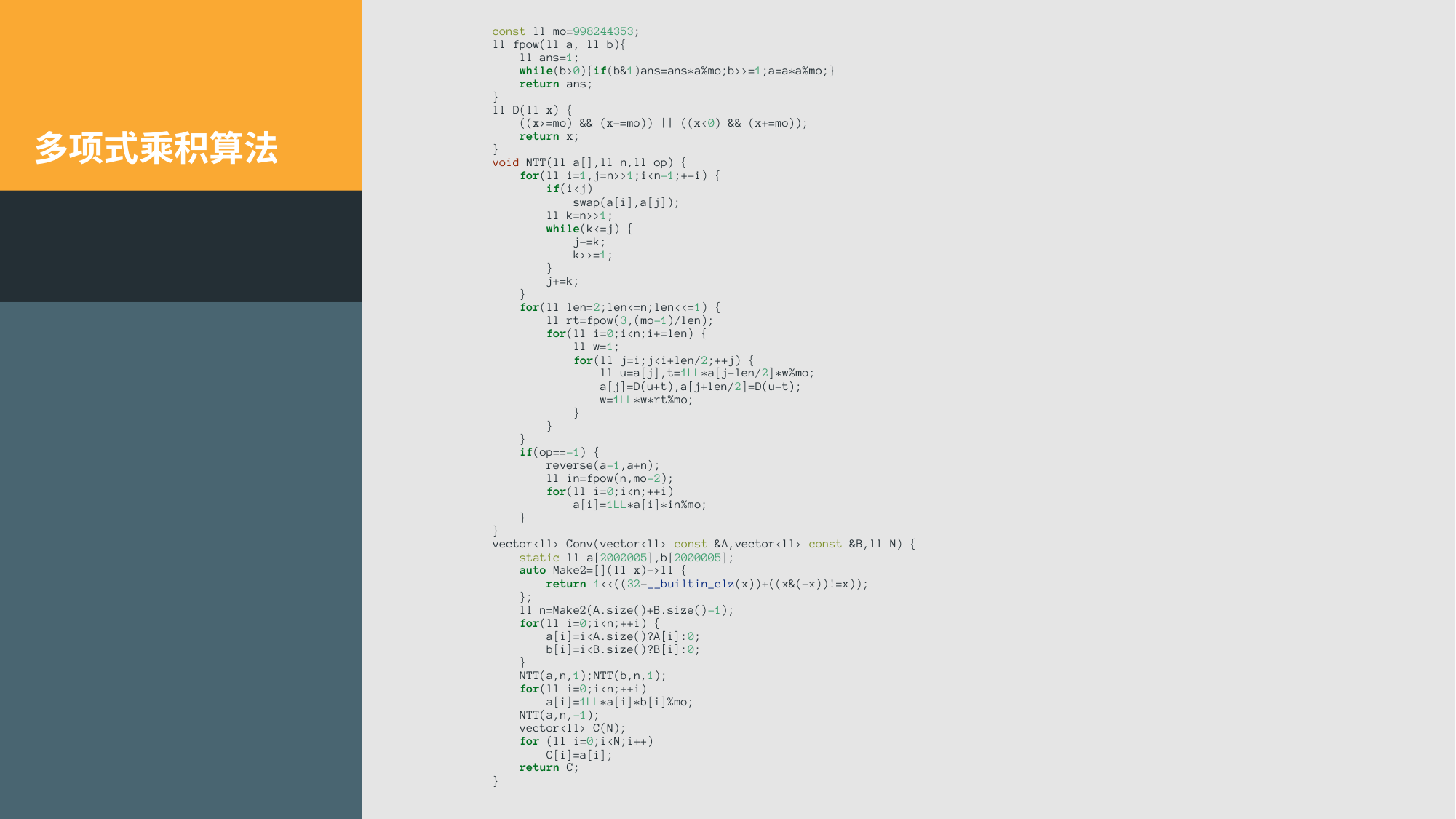

const ll mo=998244353;
ll fpow(ll a, ll b){
    ll ans=1;
    while(b>0){if(b&1)ans=ans*a%mo;b>>=1;a=a*a%mo;}
    return ans;
}
ll D(ll x) {
    ((x>=mo) && (x-=mo)) || ((x<0) && (x+=mo));
    return x;
}
void NTT(ll a[],ll n,ll op) {
    for(ll i=1,j=n>>1;i<n-1;++i) {
        if(i<j)
            swap(a[i],a[j]);
        ll k=n>>1;
        while(k<=j) {
            j-=k;
            k>>=1;
        }
        j+=k;
    }
    for(ll len=2;len<=n;len<<=1) {
        ll rt=fpow(3,(mo-1)/len);
        for(ll i=0;i<n;i+=len) {
            ll w=1;
            for(ll j=i;j<i+len/2;++j) {
                ll u=a[j],t=1LL*a[j+len/2]*w%mo;
                a[j]=D(u+t),a[j+len/2]=D(u-t);
                w=1LL*w*rt%mo;
            }
        }
    }
    if(op==-1) {
        reverse(a+1,a+n);
        ll in=fpow(n,mo-2);
        for(ll i=0;i<n;++i)
            a[i]=1LL*a[i]*in%mo;
    }
}
vector<ll> Conv(vector<ll> const &A,vector<ll> const &B,ll N) {
    static ll a[2000005],b[2000005];
    auto Make2=[](ll x)->ll {
        return 1<<((32-__builtin_clz(x))+((x&(-x))!=x));
    };
    ll n=Make2(A.size()+B.size()-1);
    for(ll i=0;i<n;++i) {
        a[i]=i<A.size()?A[i]:0;
        b[i]=i<B.size()?B[i]:0;
    }
    NTT(a,n,1);NTT(b,n,1);
    for(ll i=0;i<n;++i)
        a[i]=1LL*a[i]*b[i]%mo;
    NTT(a,n,-1);
    vector<ll> C(N);
    for (ll i=0;i<N;i++)
        C[i]=a[i];
    return C;
}
# 多项式乘积算法